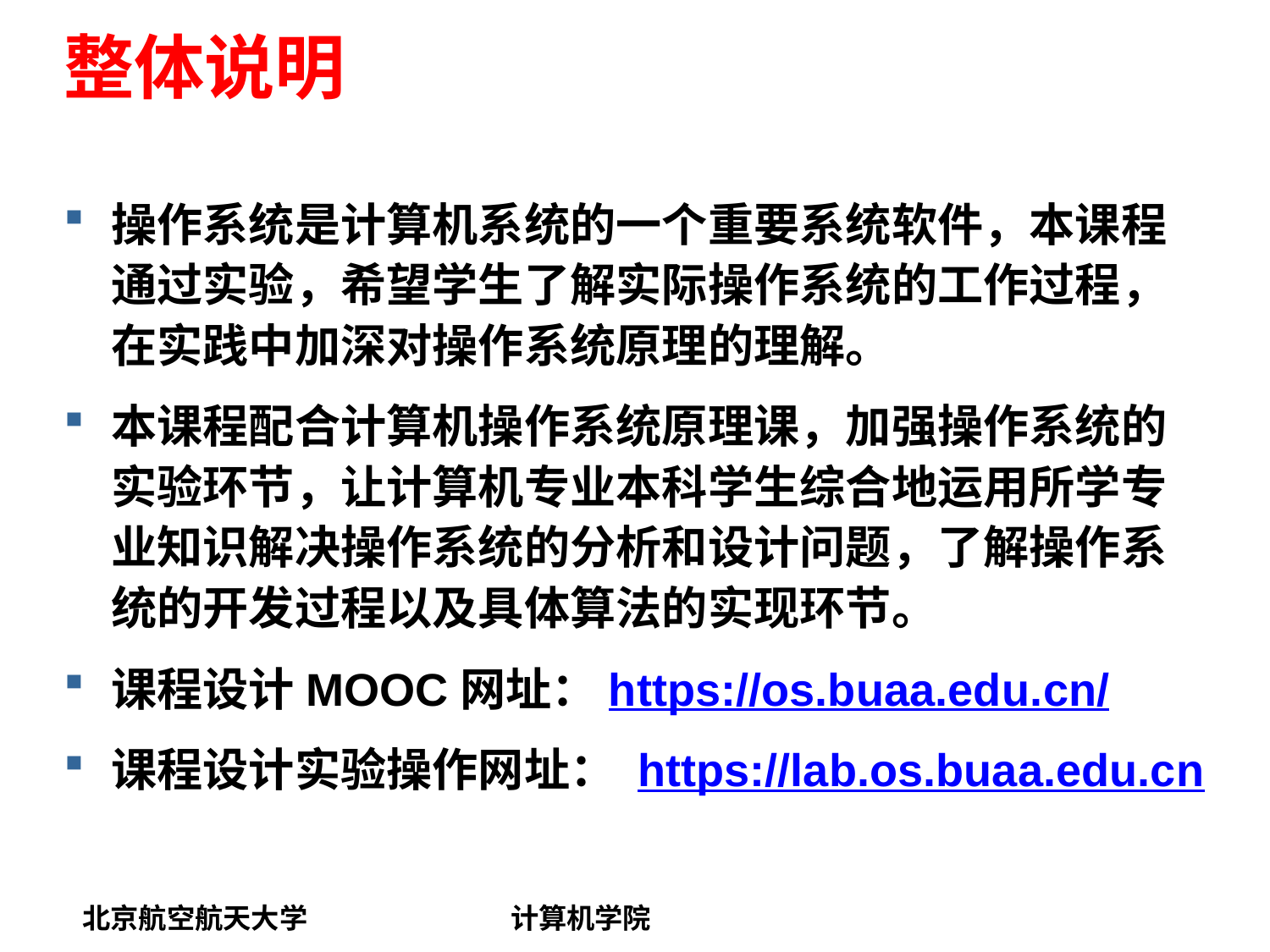

# 整体说明
操作系统是计算机系统的一个重要系统软件，本课程通过实验，希望学生了解实际操作系统的工作过程，在实践中加深对操作系统原理的理解。
本课程配合计算机操作系统原理课，加强操作系统的实验环节，让计算机专业本科学生综合地运用所学专业知识解决操作系统的分析和设计问题，了解操作系统的开发过程以及具体算法的实现环节。
课程设计MOOC网址：https://os.buaa.edu.cn/
课程设计实验操作网址： https://lab.os.buaa.edu.cn